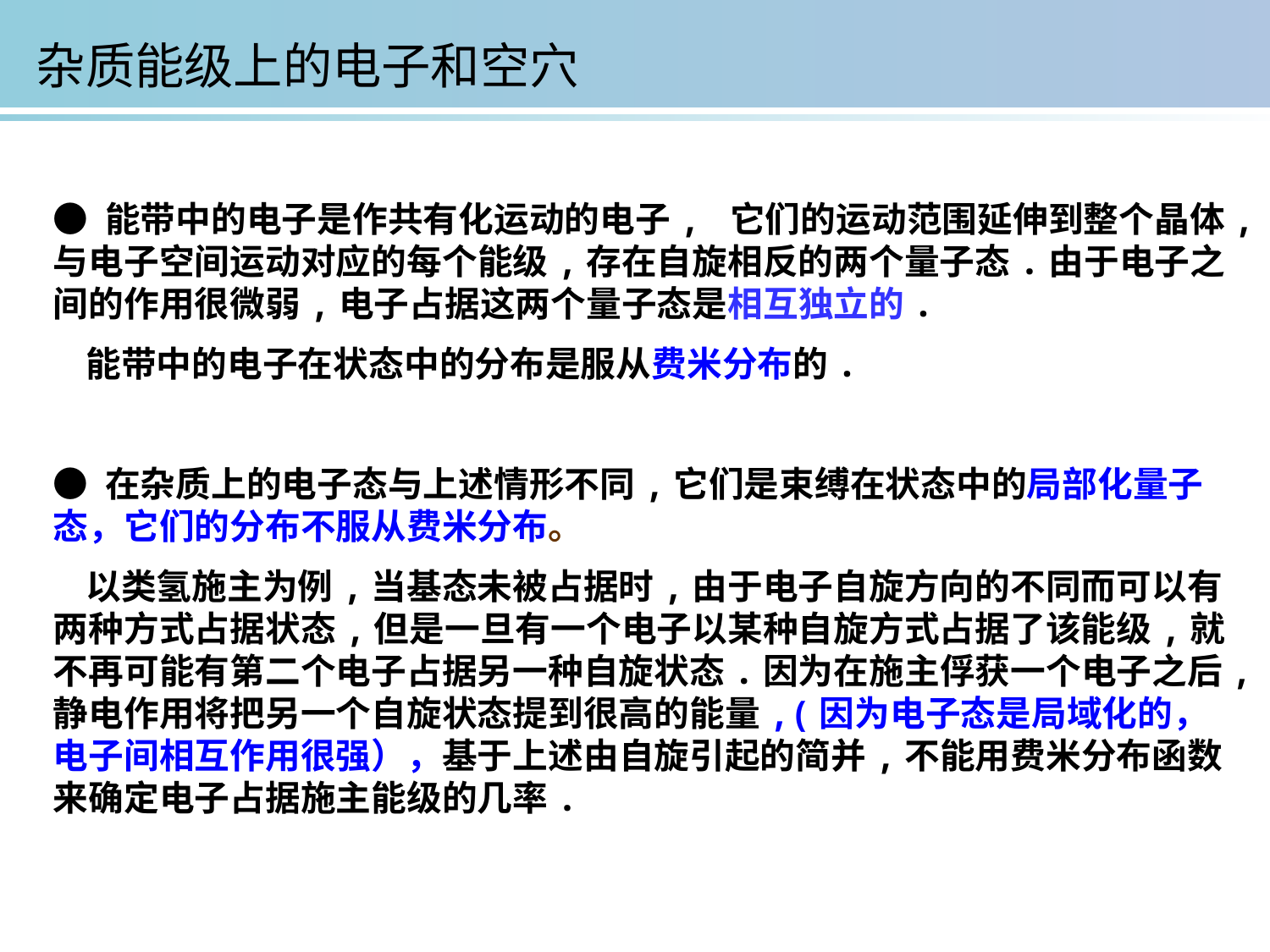

杂质能级上的电子和空穴
● 能带中的电子是作共有化运动的电子, 它们的运动范围延伸到整个晶体,与电子空间运动对应的每个能级,存在自旋相反的两个量子态.由于电子之间的作用很微弱,电子占据这两个量子态是相互独立的.
   能带中的电子在状态中的分布是服从费米分布的.

● 在杂质上的电子态与上述情形不同,它们是束缚在状态中的局部化量子态，它们的分布不服从费米分布。
   以类氢施主为例,当基态未被占据时,由于电子自旋方向的不同而可以有两种方式占据状态,但是一旦有一个电子以某种自旋方式占据了该能级,就不再可能有第二个电子占据另一种自旋状态.因为在施主俘获一个电子之后,静电作用将把另一个自旋状态提到很高的能量,(因为电子态是局域化的，电子间相互作用很强），基于上述由自旋引起的简并,不能用费米分布函数来确定电子占据施主能级的几率.